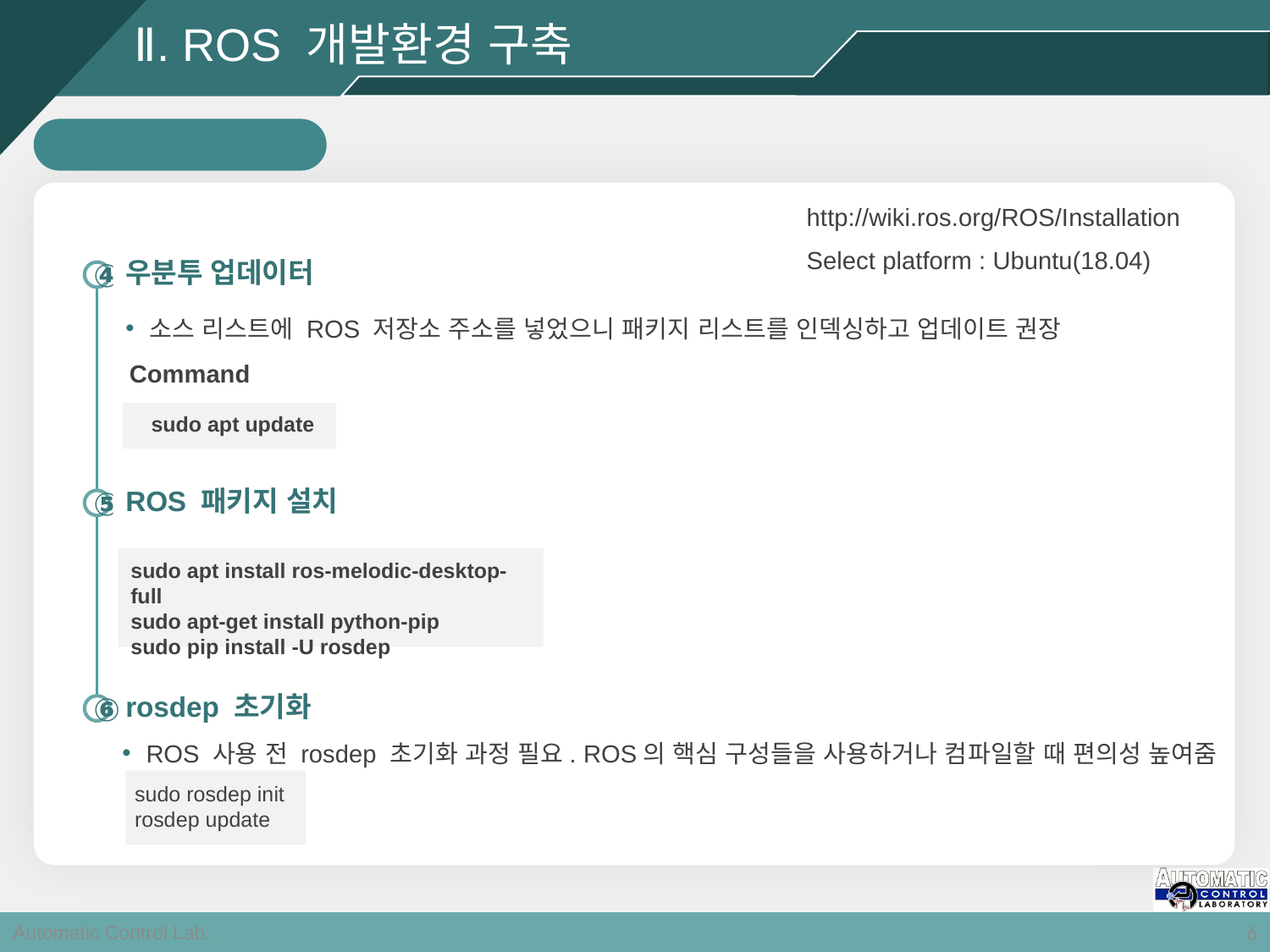

# Ⅱ. ROS 개발환경 구축
ROS 설치 절차

http://wiki.ros.org/ROS/Installation
Select platform : Ubuntu(18.04)
우분투 업데이터
④

소스 리스트에 ROS 저장소 주소를 넣었으니 패키지 리스트를 인덱싱하고 업데이트 권장
Command

sudo apt update
ROS 패키지 설치
⑤

﻿sudo apt install ros-melodic-desktop-full
sudo apt-get install python-pip
sudo pip install -U rosdep
rosdep 초기화
⑥
ROS 사용 전 rosdep 초기화 과정 필요. ROS의 핵심 구성들을 사용하거나 컴파일할 때 편의성 높여줌

sudo rosdep init
rosdep update
6
Automatic Control Lab.